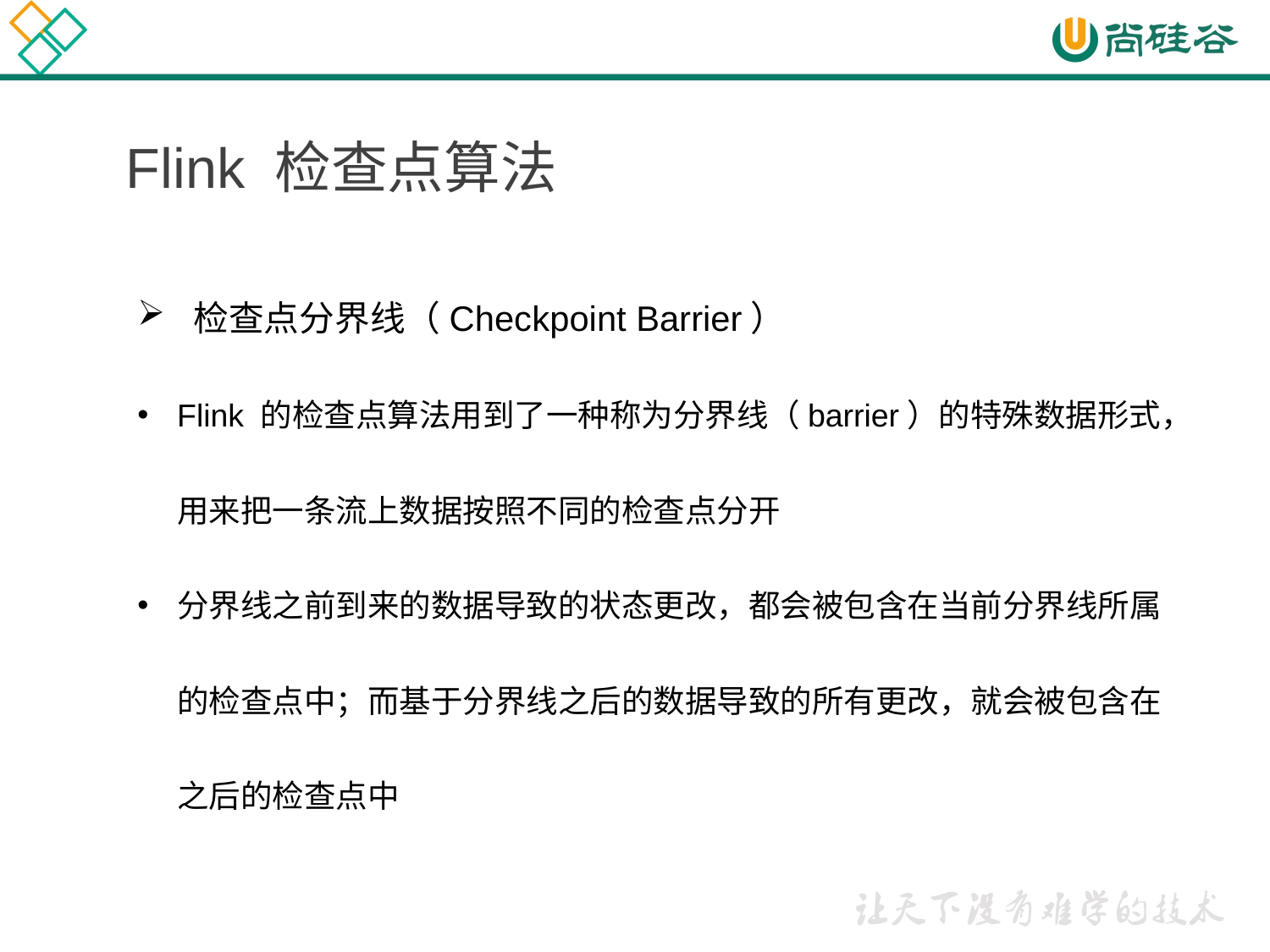

Flink 检查点算法
 检查点分界线（Checkpoint Barrier）
Flink 的检查点算法用到了一种称为分界线（barrier）的特殊数据形式，用来把一条流上数据按照不同的检查点分开
分界线之前到来的数据导致的状态更改，都会被包含在当前分界线所属的检查点中；而基于分界线之后的数据导致的所有更改，就会被包含在之后的检查点中